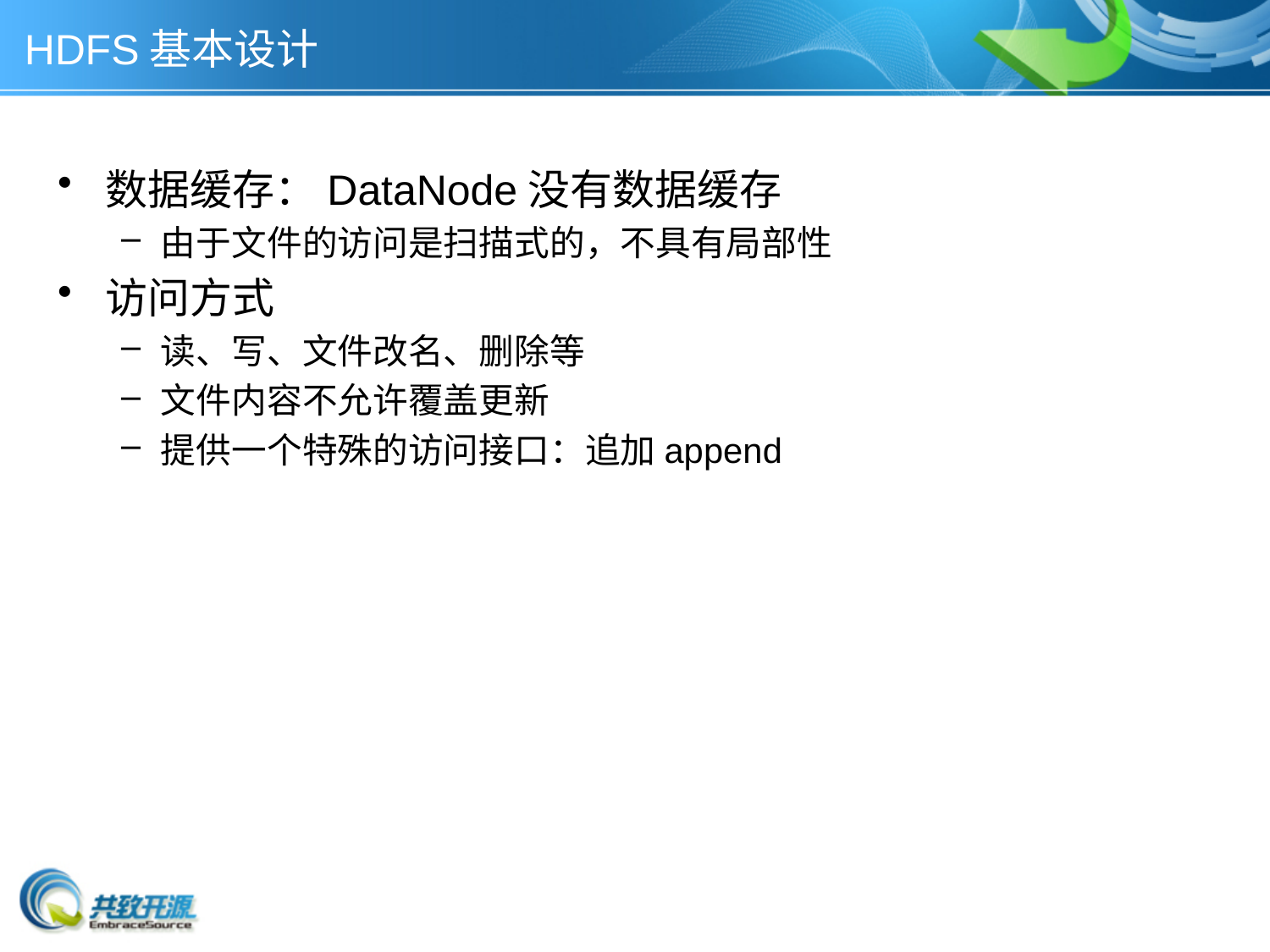

HDFS基本设计
数据缓存：DataNode没有数据缓存
由于文件的访问是扫描式的，不具有局部性
访问方式
读、写、文件改名、删除等
文件内容不允许覆盖更新
提供一个特殊的访问接口：追加append